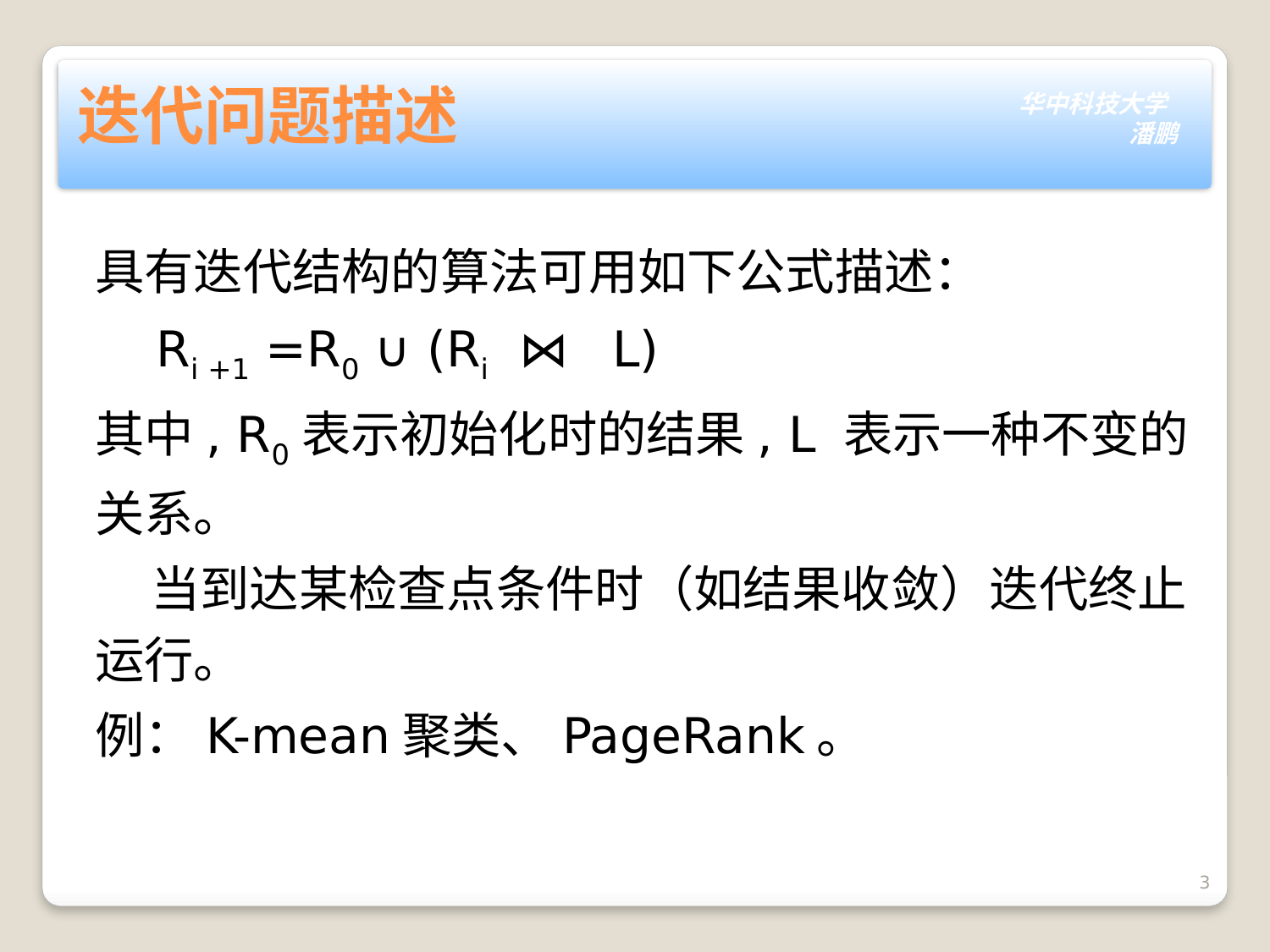

# 迭代问题描述
具有迭代结构的算法可用如下公式描述：
　Ri +1 =R0 ∪ (Ri  ⋈   L)
其中, R0表示初始化时的结果, L 表示一种不变的关系。
    当到达某检查点条件时（如结果收敛）迭代终止运行。
例：K-mean聚类、PageRank。
3